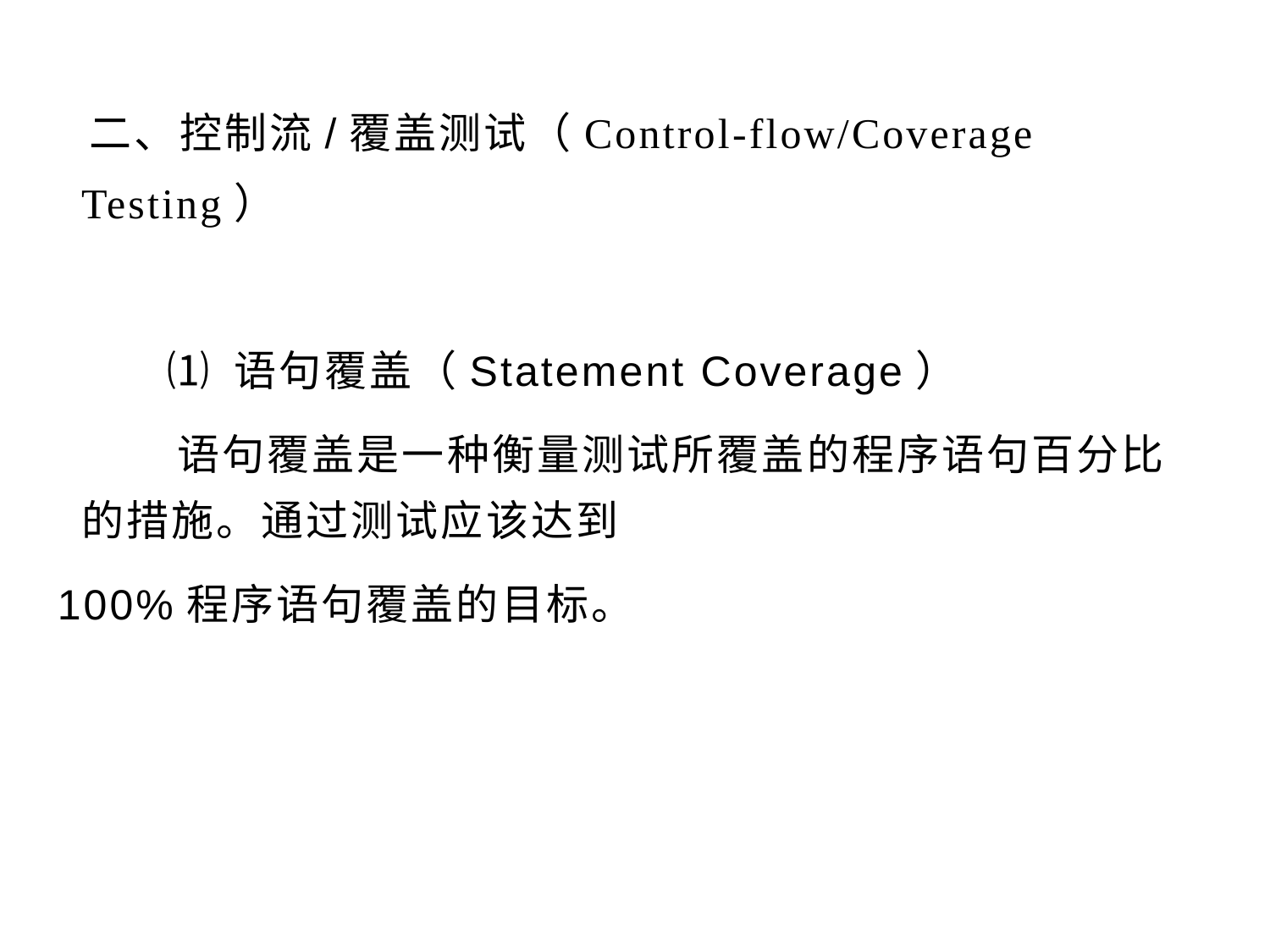

二、控制流/覆盖测试（Control-flow/Coverage Testing）

         ⑴ 语句覆盖（Statement Coverage）
         语句覆盖是一种衡量测试所覆盖的程序语句百分比的措施。通过测试应该达到
100%程序语句覆盖的目标。